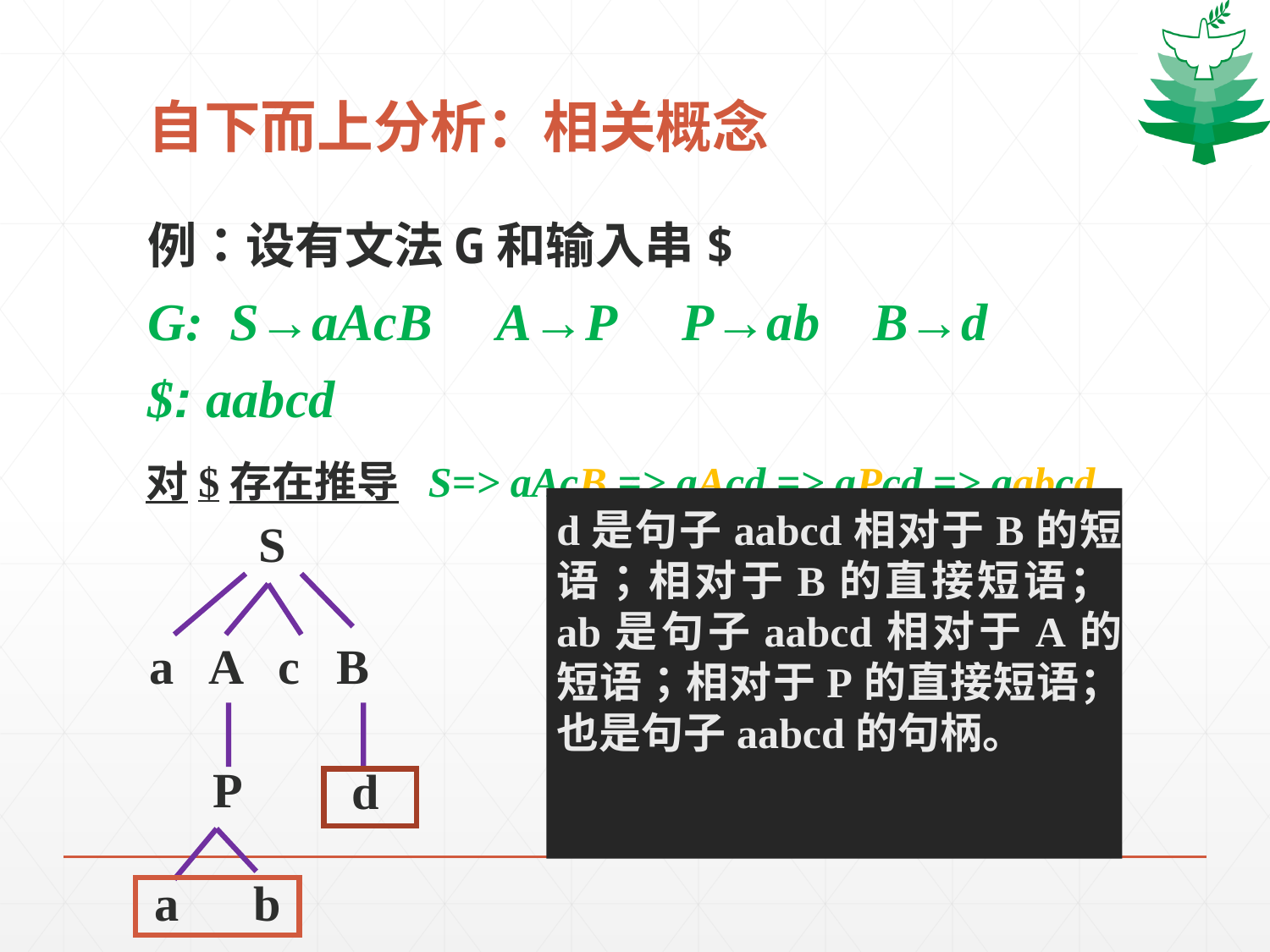

# 自下而上分析：相关概念
例：设有文法G和输入串$
G:  S→aAcB     A→P     P→ab    B→d
$: aabcd
对$存在推导  S=> aAcB => aAcd => aPcd => aabcd
S

a   A   c   B

P
d

   a      b
d是句子aabcd相对于B的短语；相对于B的直接短语；ab是句子aabcd相对于A的短语；相对于P的直接短语；也是句子aabcd的句柄。